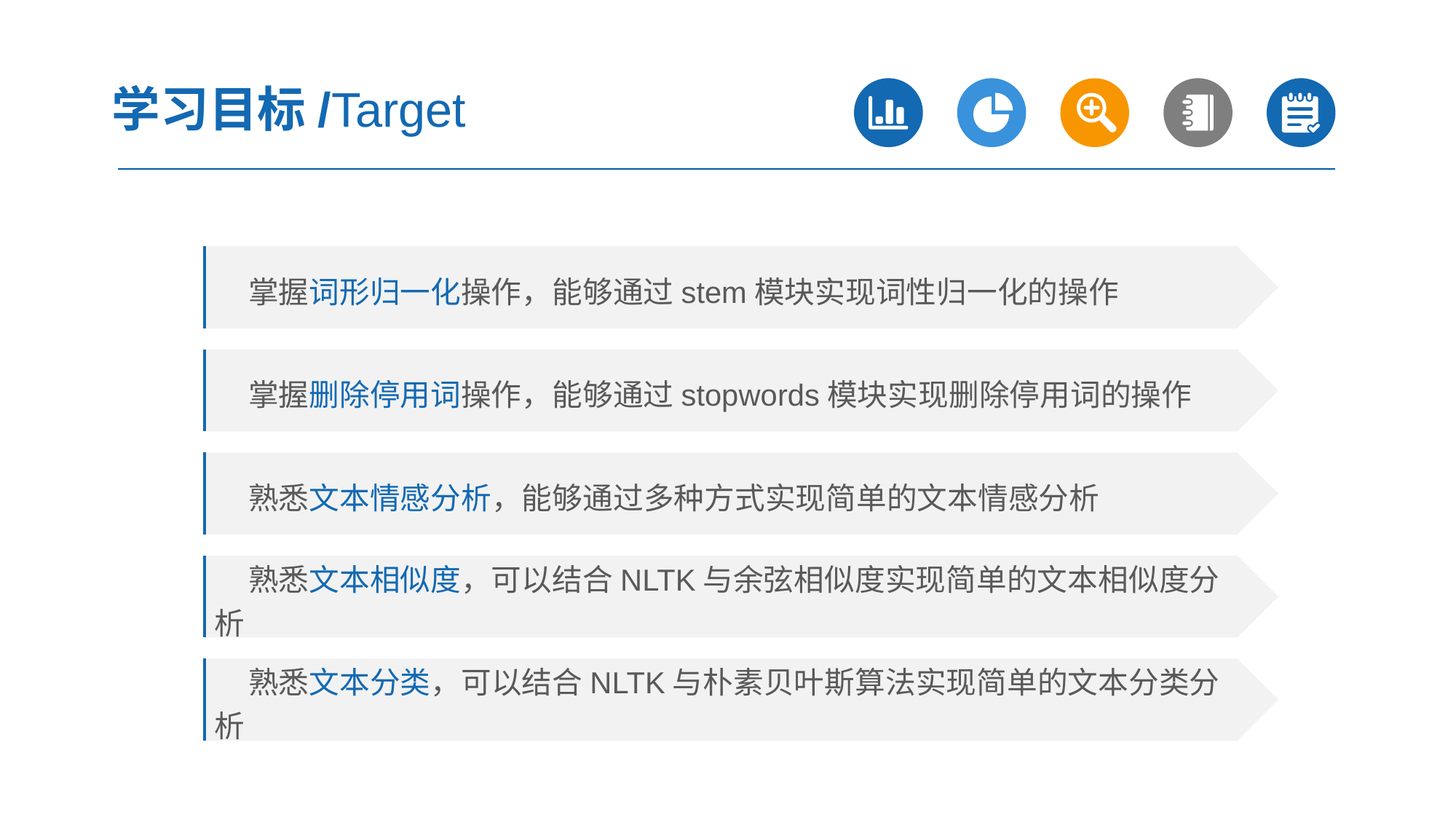

学习目标/Target
    掌握词形归一化操作，能够通过stem模块实现词性归一化的操作

    掌握删除停用词操作，能够通过stopwords模块实现删除停用词的操作

    熟悉文本情感分析，能够通过多种方式实现简单的文本情感分析

    熟悉文本相似度，可以结合NLTK与余弦相似度实现简单的文本相似度分析

    熟悉文本分类，可以结合NLTK与朴素贝叶斯算法实现简单的文本分类分析